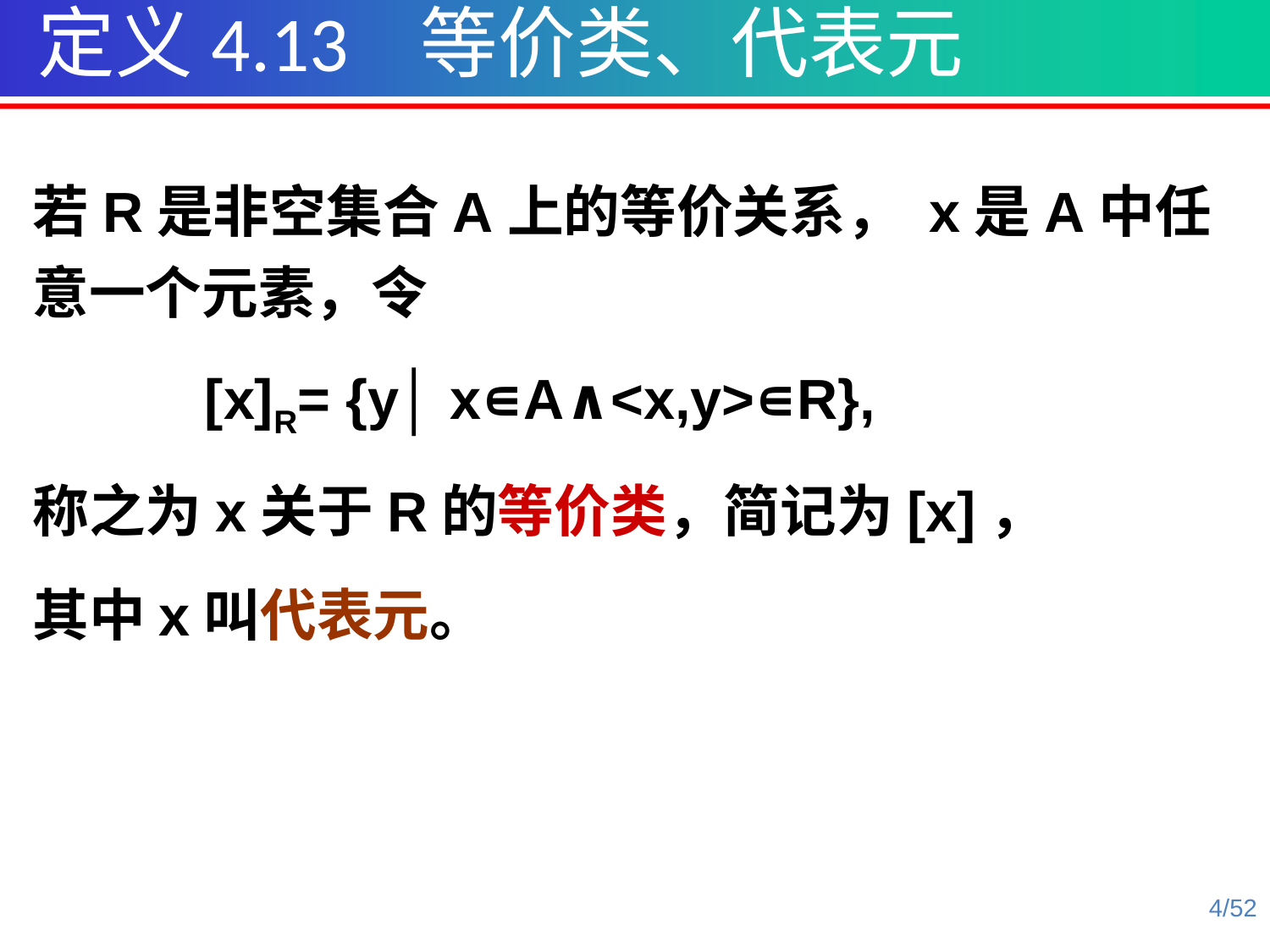

定义4.13   等价类、代表元
若R是非空集合A上的等价关系， x是A中任意一个元素，令
           [x]R= {y│ x∊A∧<x,y>∊R},
称之为x关于R的等价类，简记为[x]，
其中x叫代表元。
4/52